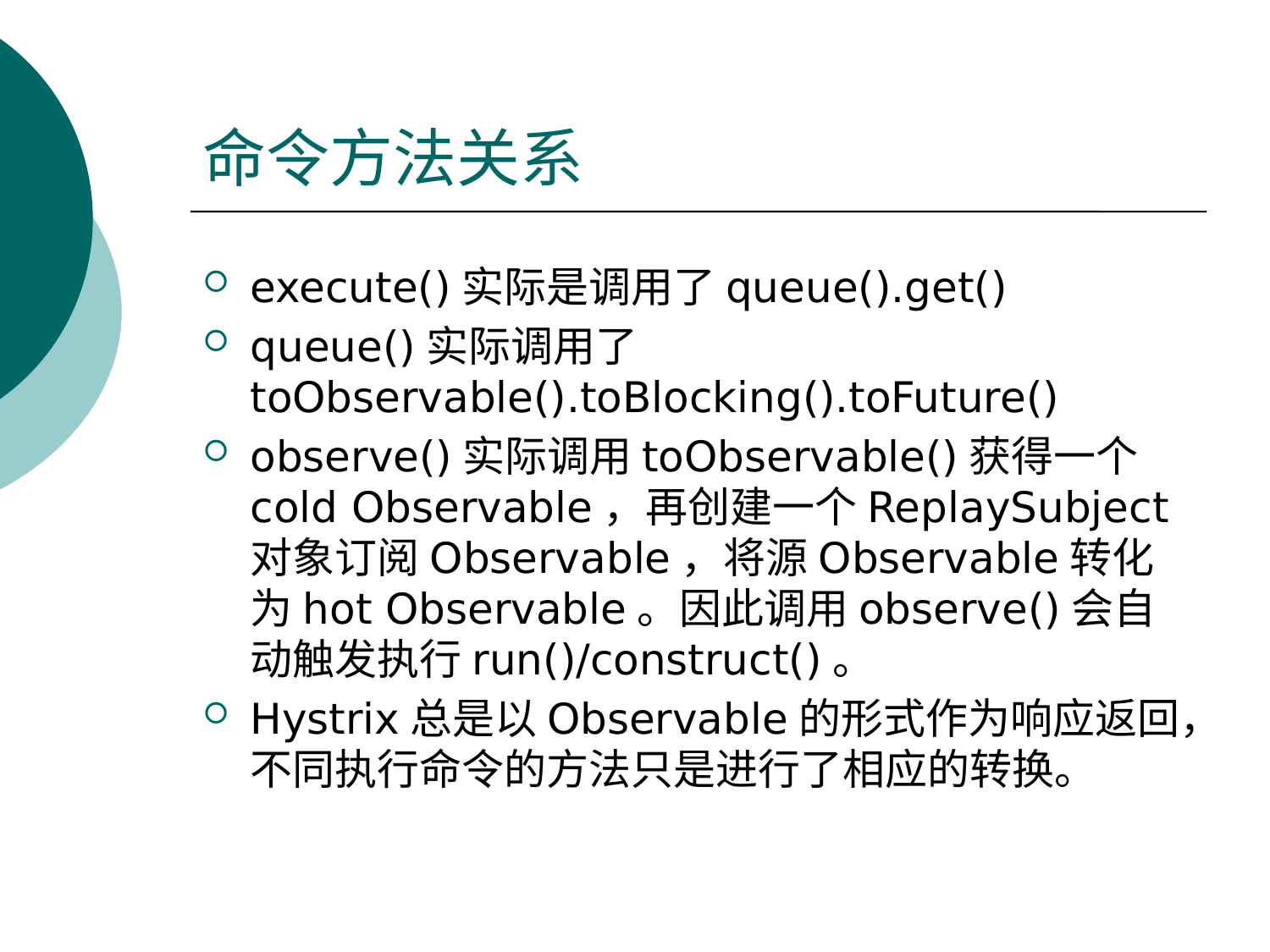

# 命令方法关系
execute()实际是调用了queue().get()
queue()实际调用了toObservable().toBlocking().toFuture()
observe()实际调用toObservable()获得一个cold Observable，再创建一个ReplaySubject对象订阅Observable，将源Observable转化为hot Observable。因此调用observe()会自动触发执行run()/construct()。
Hystrix总是以Observable的形式作为响应返回，不同执行命令的方法只是进行了相应的转换。